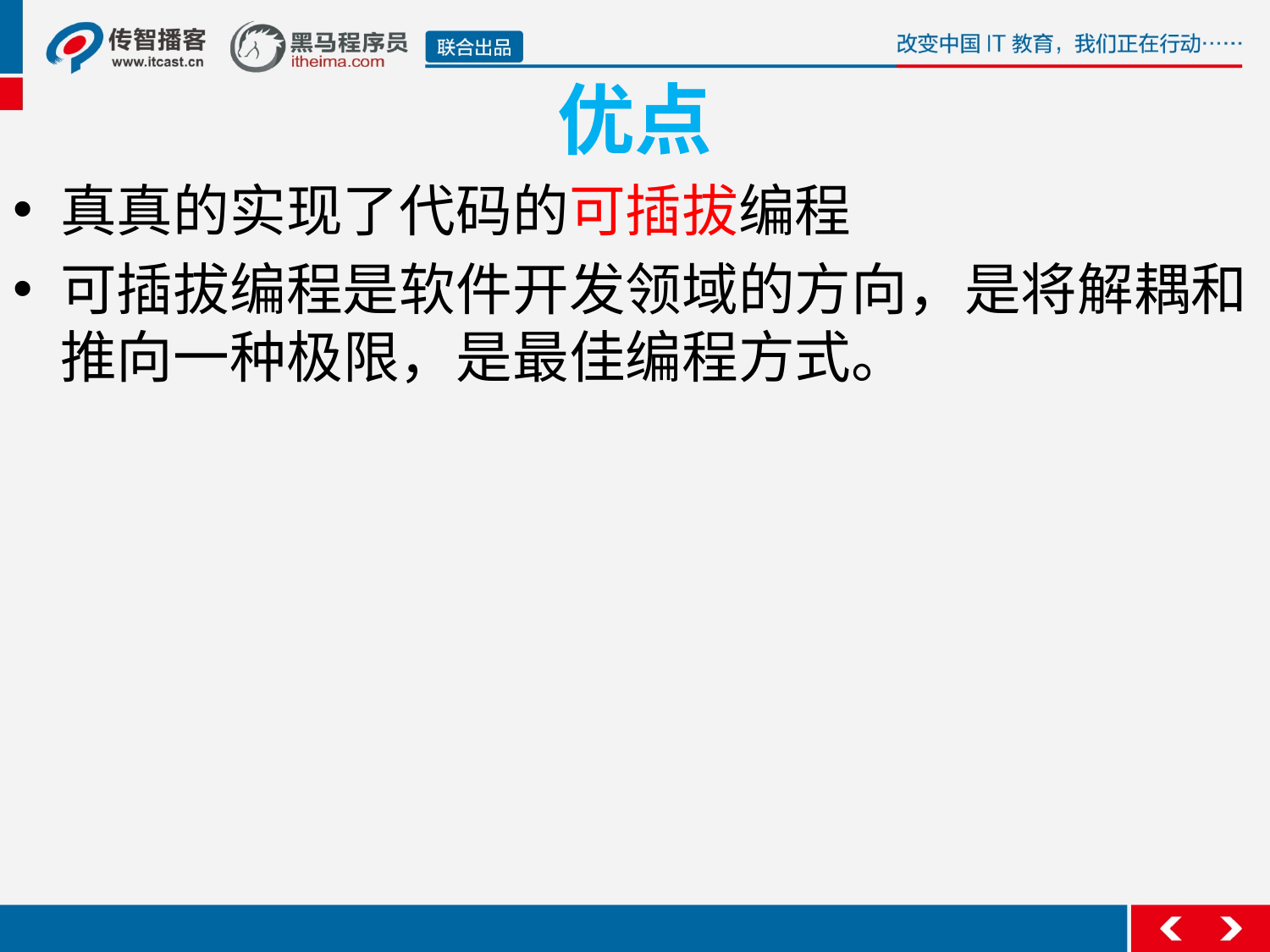

# 优点
真真的实现了代码的可插拔编程
可插拔编程是软件开发领域的方向，是将解耦和推向一种极限，是最佳编程方式。